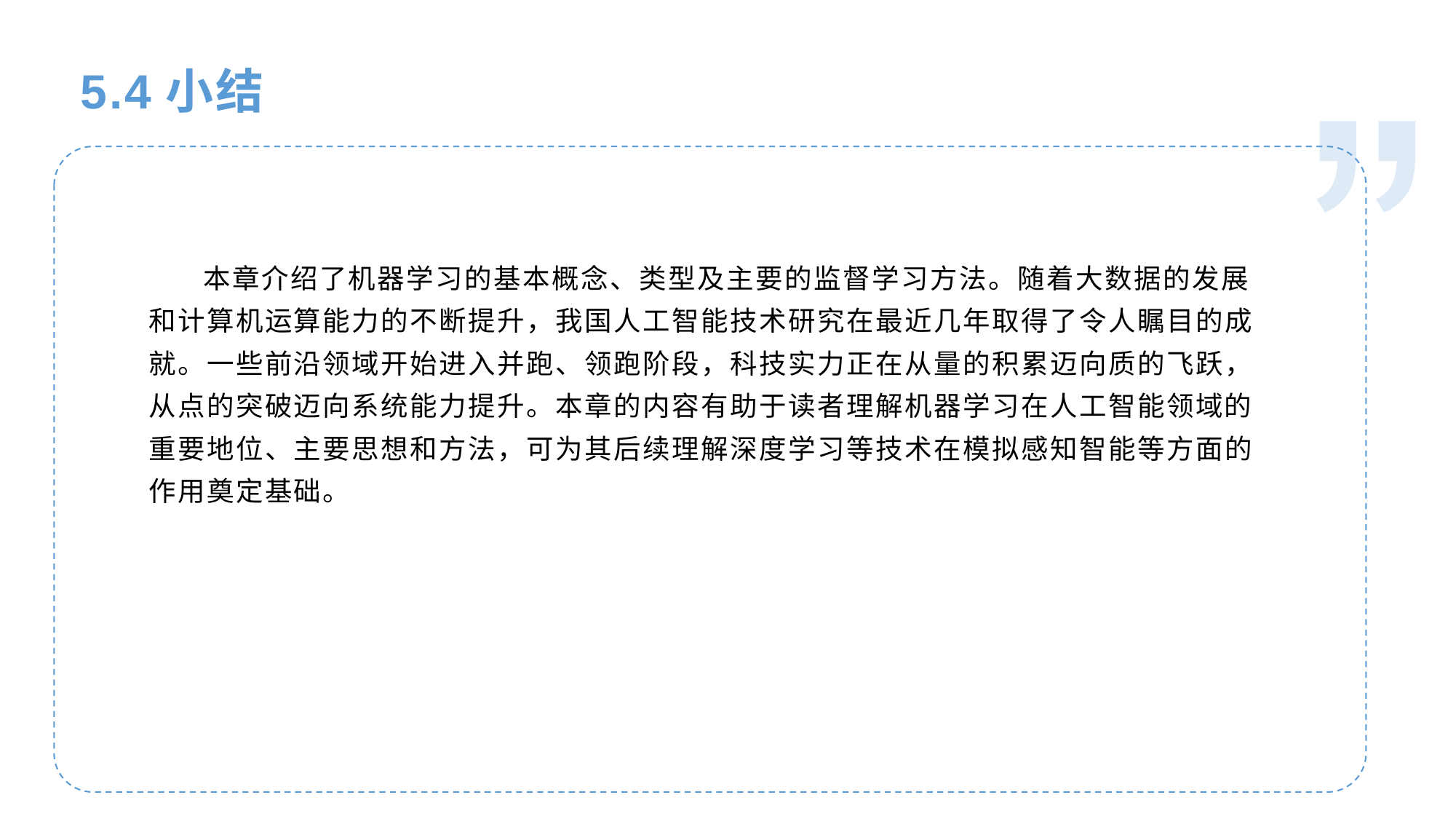

人工智能基础
5.4小结

本章介绍了机器学习的基本概念、类型及主要的监督学习方法。随着大数据的发展和计算机运算能力的不断提升，我国人工智能技术研究在最近几年取得了令人瞩目的成就。一些前沿领域开始进入并跑、领跑阶段，科技实力正在从量的积累迈向质的飞跃，从点的突破迈向系统能力提升。本章的内容有助于读者理解机器学习在人工智能领域的重要地位、主要思想和方法，可为其后续理解深度学习等技术在模拟感知智能等方面的作用奠定基础。